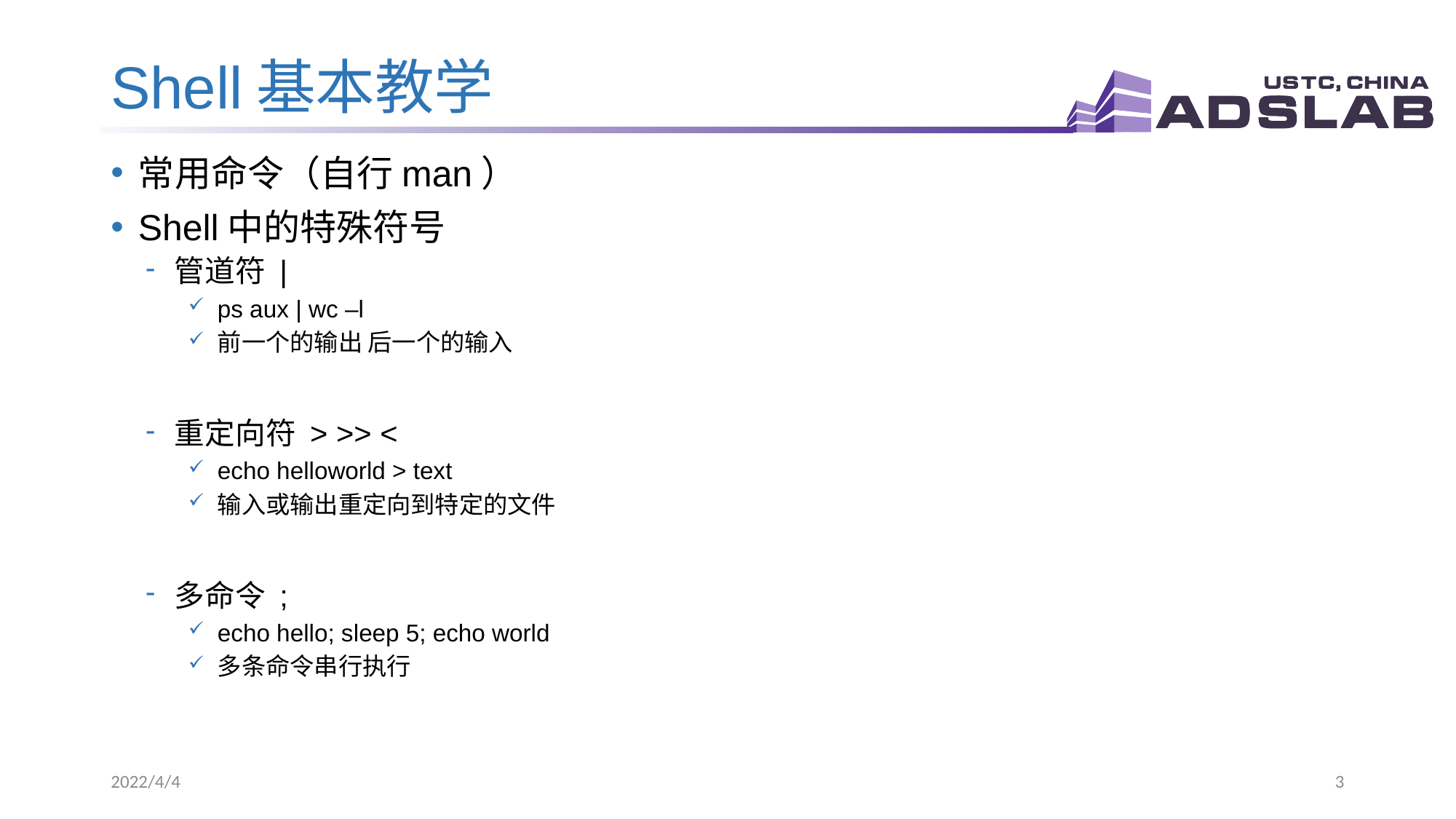

# Shell基本教学
常用命令（自行man）
Shell中的特殊符号
管道符 |
ps aux | wc –l
前一个的输出 后一个的输入

重定向符 > >> <
echo helloworld > text
输入或输出重定向到特定的文件

多命令 ;
echo hello; sleep 5; echo world
多条命令串行执行

2022/4/4
3